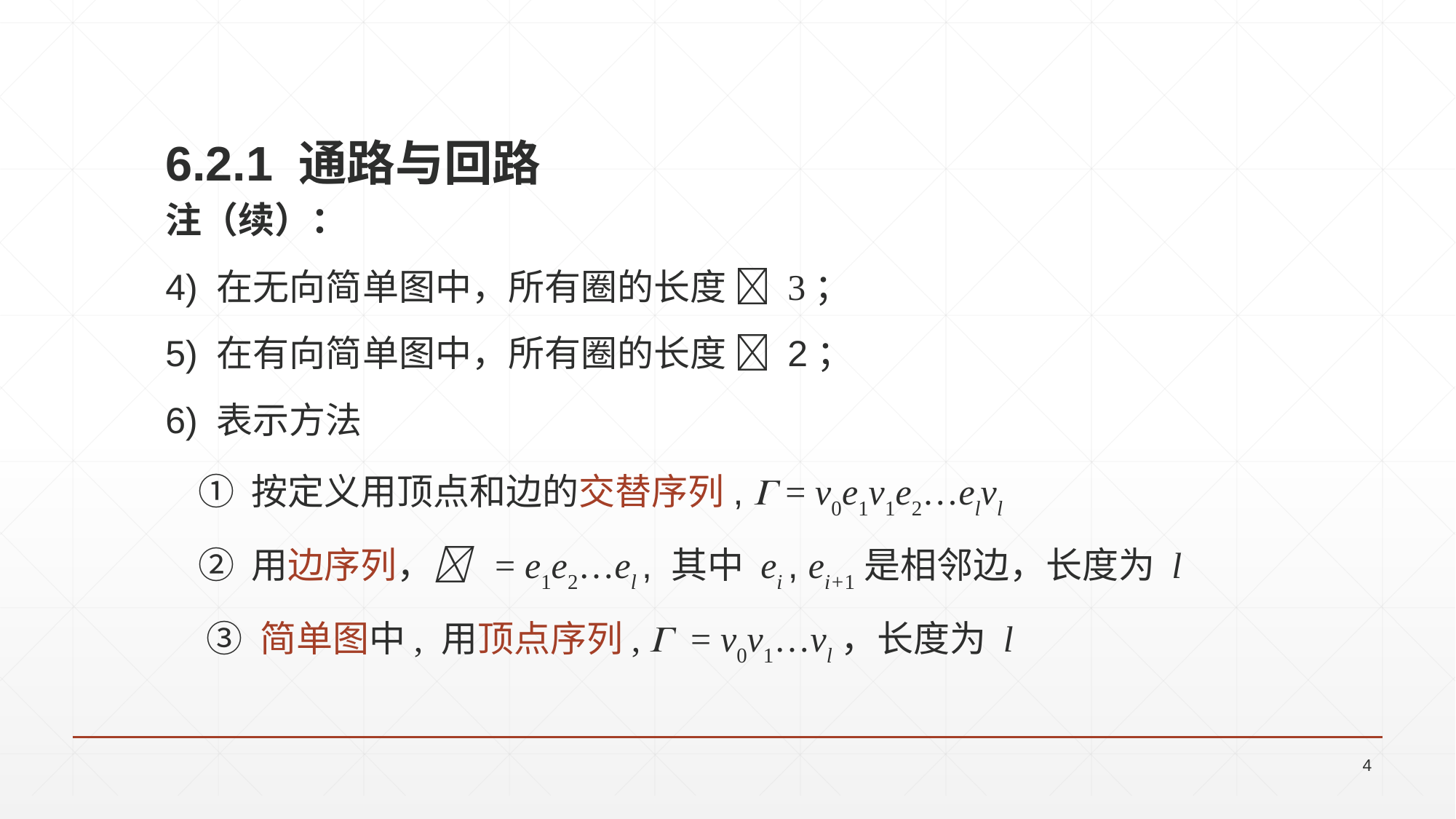

6.2.1 通路与回路
注（续）：
4) 在无向简单图中，所有圈的长度 ≥ 3；
5) 在有向简单图中，所有圈的长度 ≥ 2；
6) 表示方法
    ① 按定义用顶点和边的交替序列, Γ = v0e1v1e2…elvl
    ② 用边序列，Γ  = e1e2…el , 其中 ei , ei+1是相邻边，长度为 l
     ③ 简单图中, 用顶点序列, Γ  = v0v1…vl，长度为 l
4